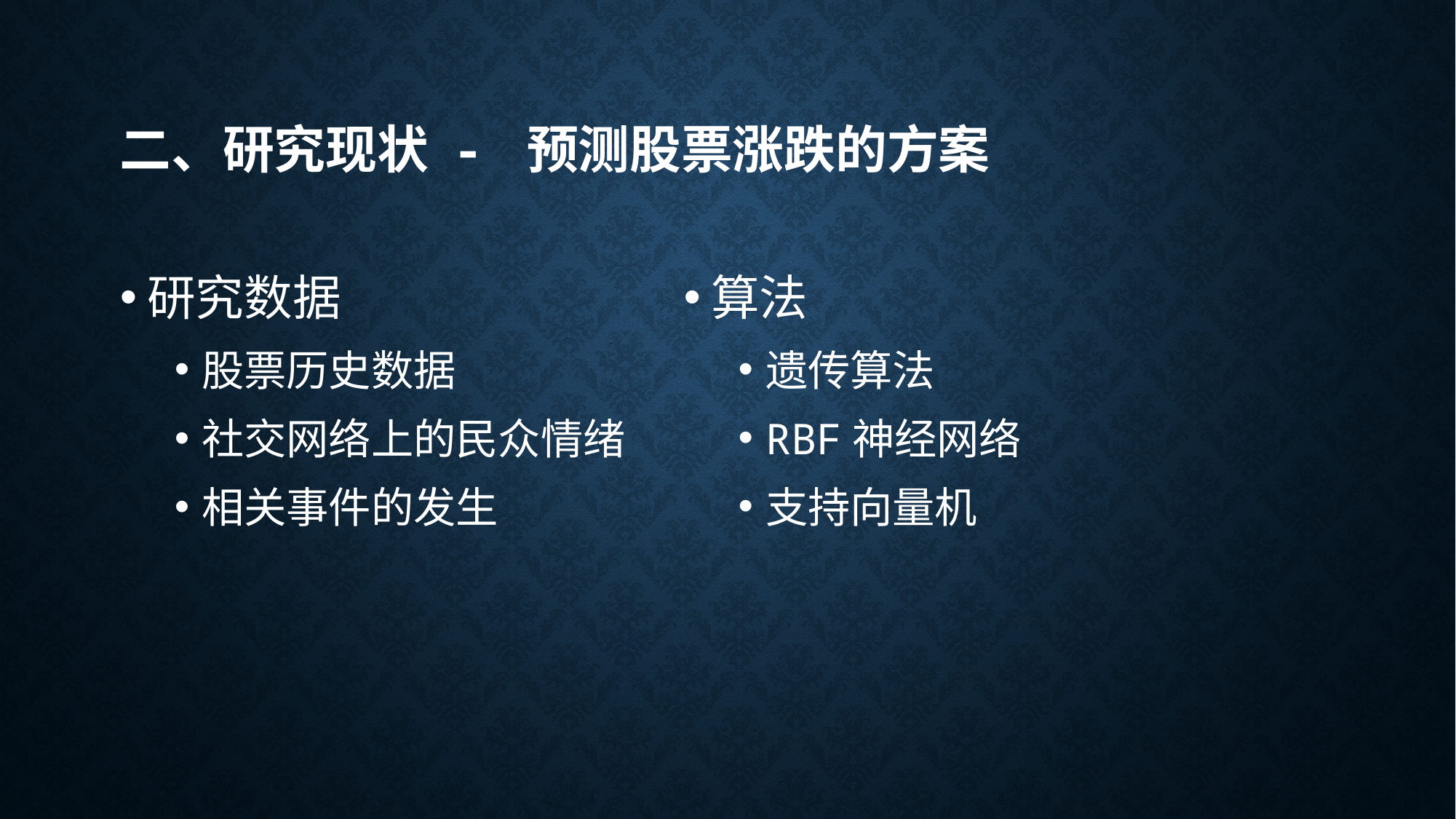

# 二、研究现状 - 预测股票涨跌的方案
研究数据
股票历史数据
社交网络上的民众情绪
相关事件的发生

算法
遗传算法
RBF神经网络
支持向量机